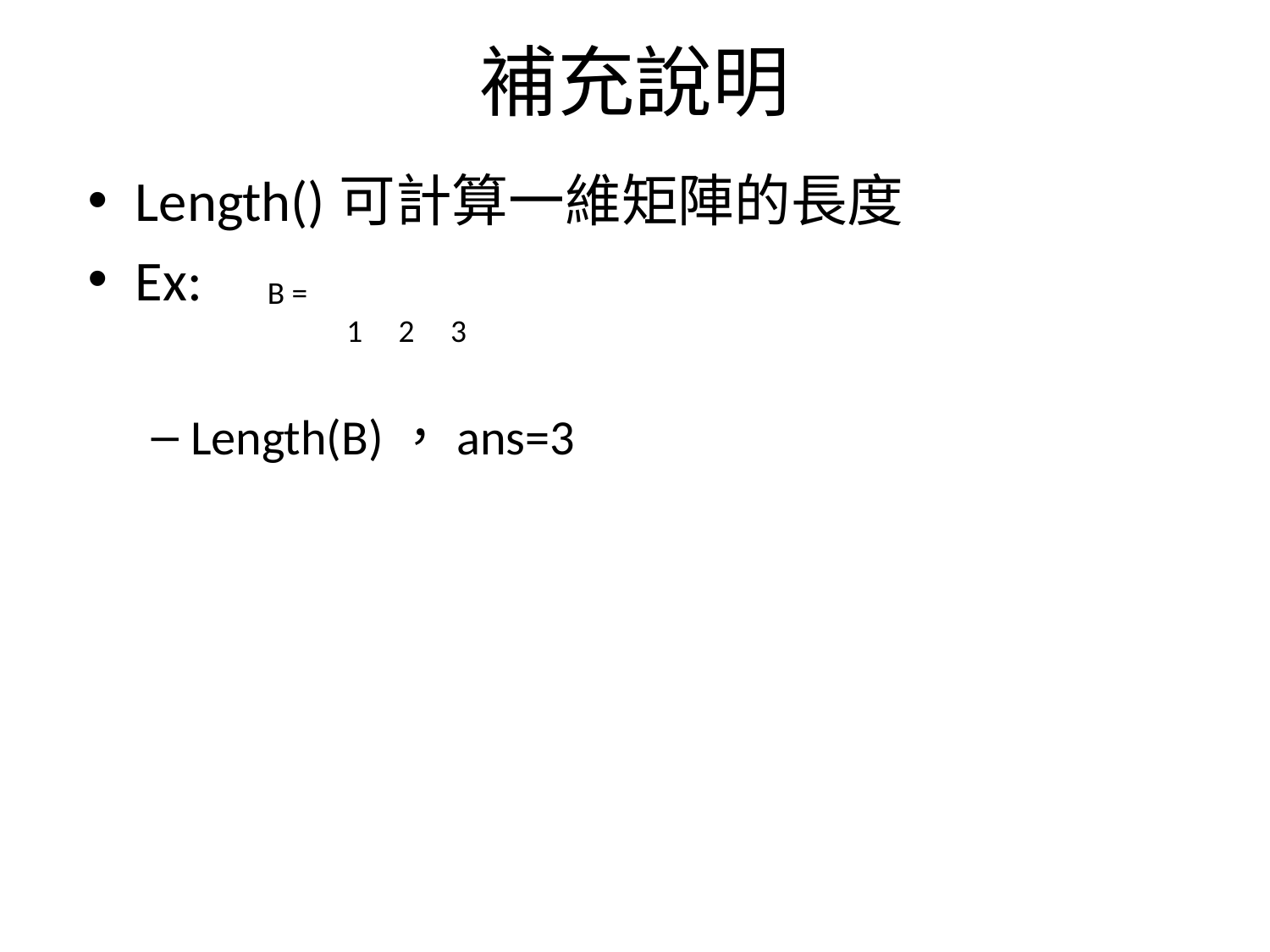

# 補充說明
Length()可計算一維矩陣的長度
Ex:

Length(B)，ans=3

B =
           1     2     3